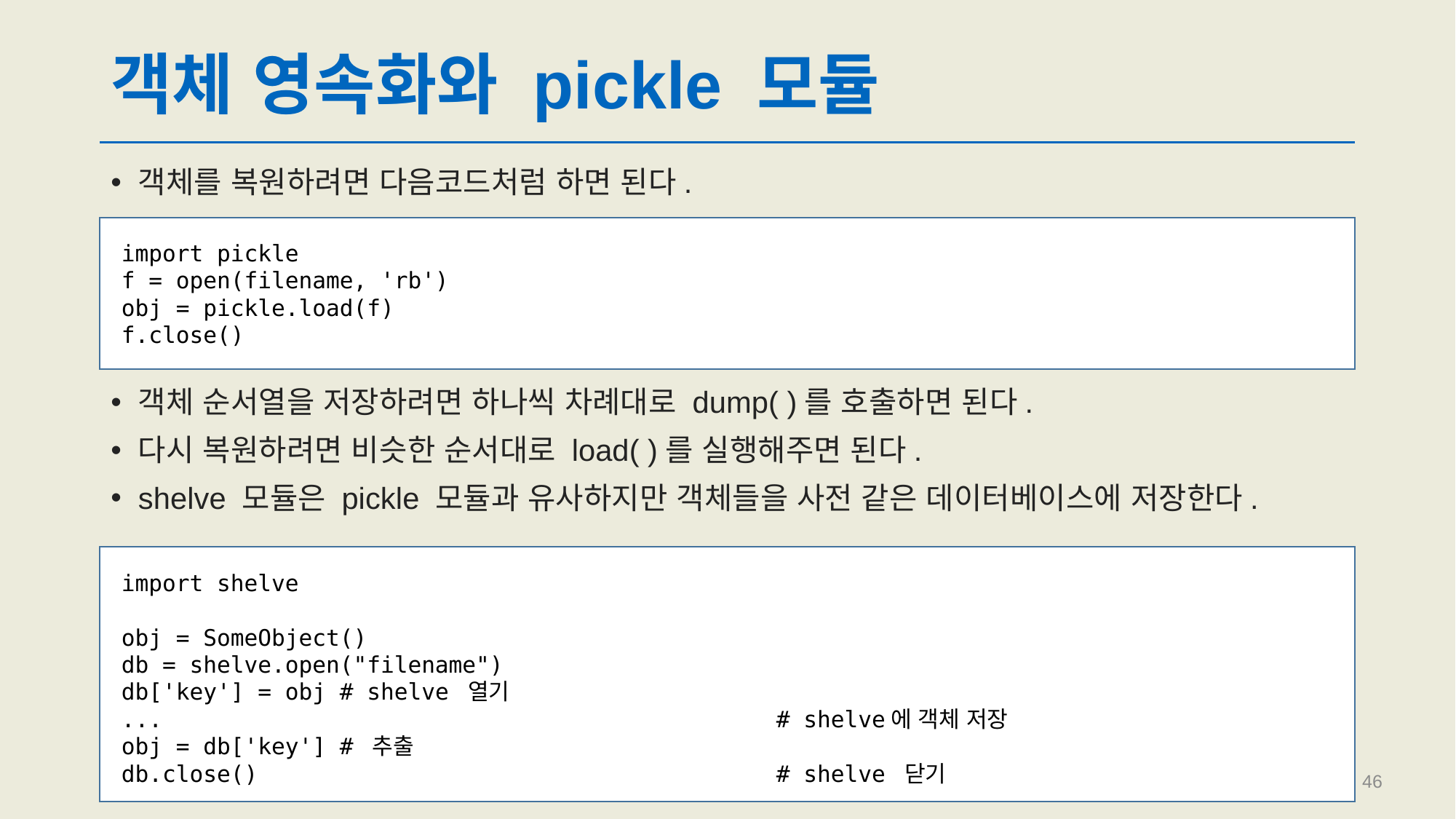

# 객체 영속화와 pickle 모듈
객체를 복원하려면 다음코드처럼 하면 된다.
import pickle
f = open(filename, 'rb')
obj = pickle.load(f)
f.close()
객체 순서열을 저장하려면 하나씩 차례대로 dump( )를 호출하면 된다.
다시 복원하려면 비슷한 순서대로 load( )를 실행해주면 된다.
shelve 모듈은 pickle 모듈과 유사하지만 객체들을 사전 같은 데이터베이스에 저장한다.
import shelve

obj = SomeObject()
db = shelve.open("filename")
db['key'] = obj	# shelve 열기
...						# shelve에 객체 저장
obj = db['key']	# 추출
db.close()			  		# shelve 닫기
46